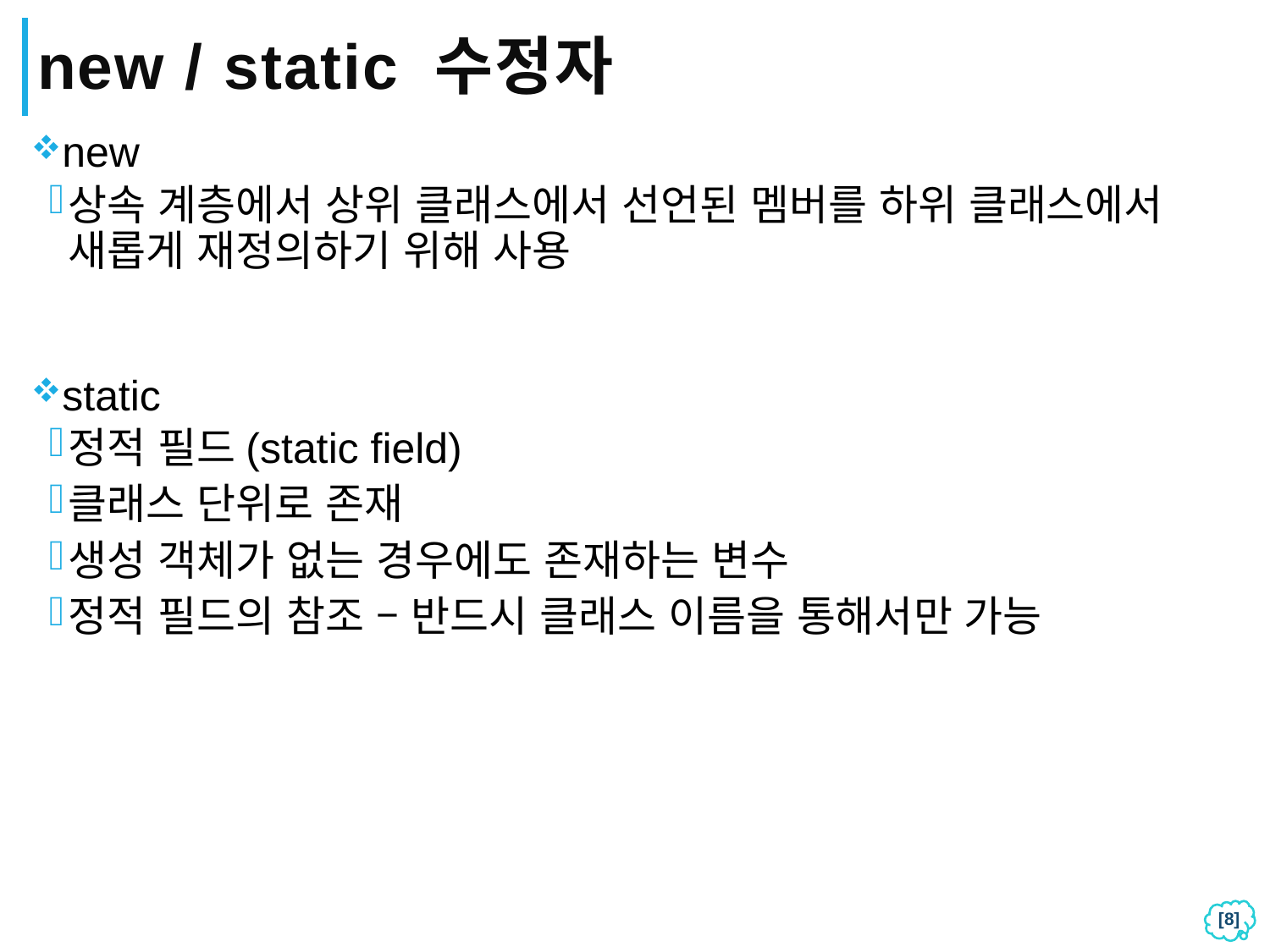

# new / static 수정자
new
상속 계층에서 상위 클래스에서 선언된 멤버를 하위 클래스에서 새롭게 재정의하기 위해 사용

static
정적 필드(static field)
클래스 단위로 존재
생성 객체가 없는 경우에도 존재하는 변수
정적 필드의 참조 – 반드시 클래스 이름을 통해서만 가능
[8]